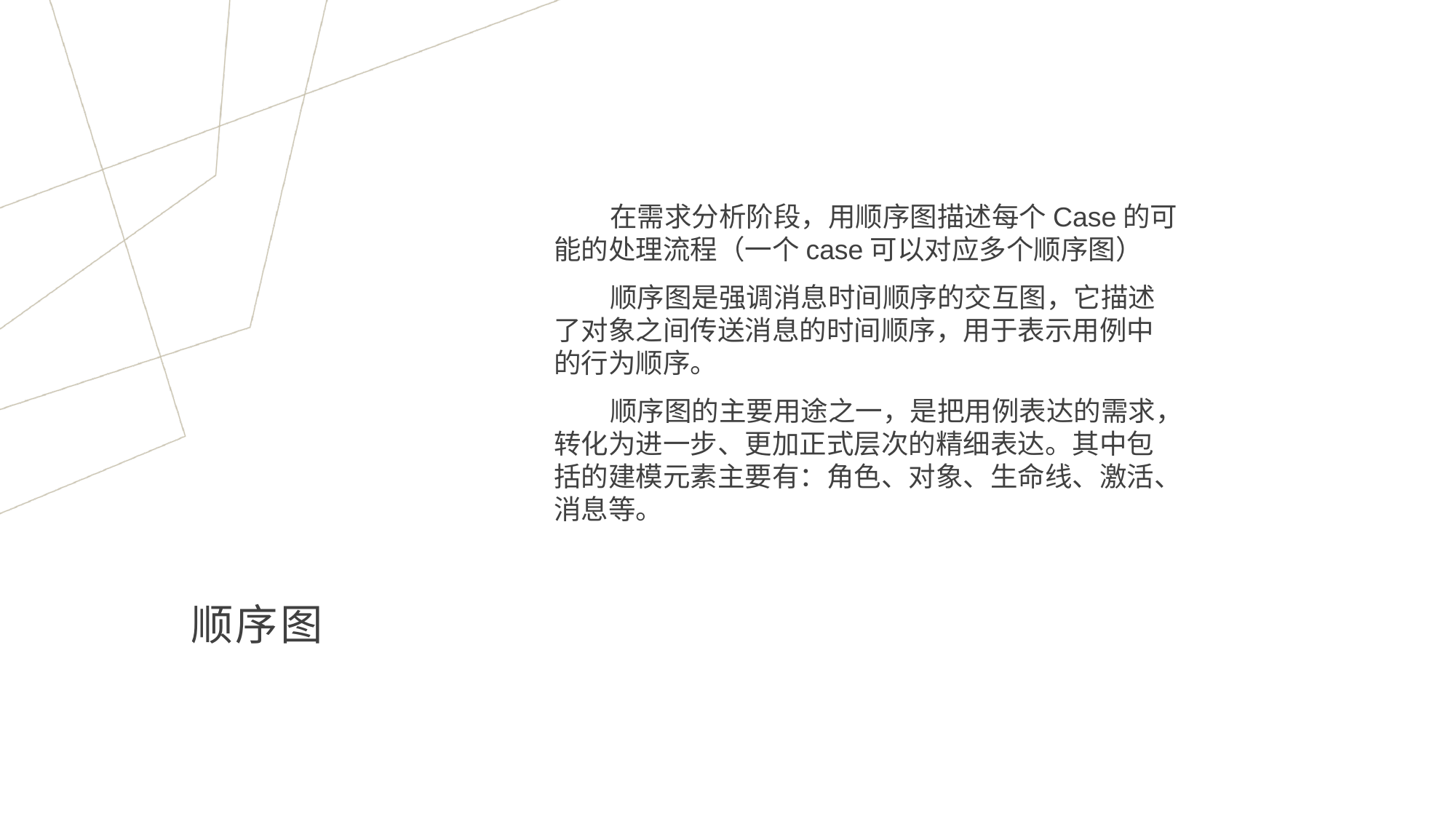

在需求分析阶段，用顺序图描述每个Case的可能的处理流程（一个case可以对应多个顺序图）
        顺序图是强调消息时间顺序的交互图，它描述了对象之间传送消息的时间顺序，用于表示用例中的行为顺序。
        顺序图的主要用途之一，是把用例表达的需求，转化为进一步、更加正式层次的精细表达。其中包括的建模元素主要有：角色、对象、生命线、激活、消息等。
# 顺序图
13